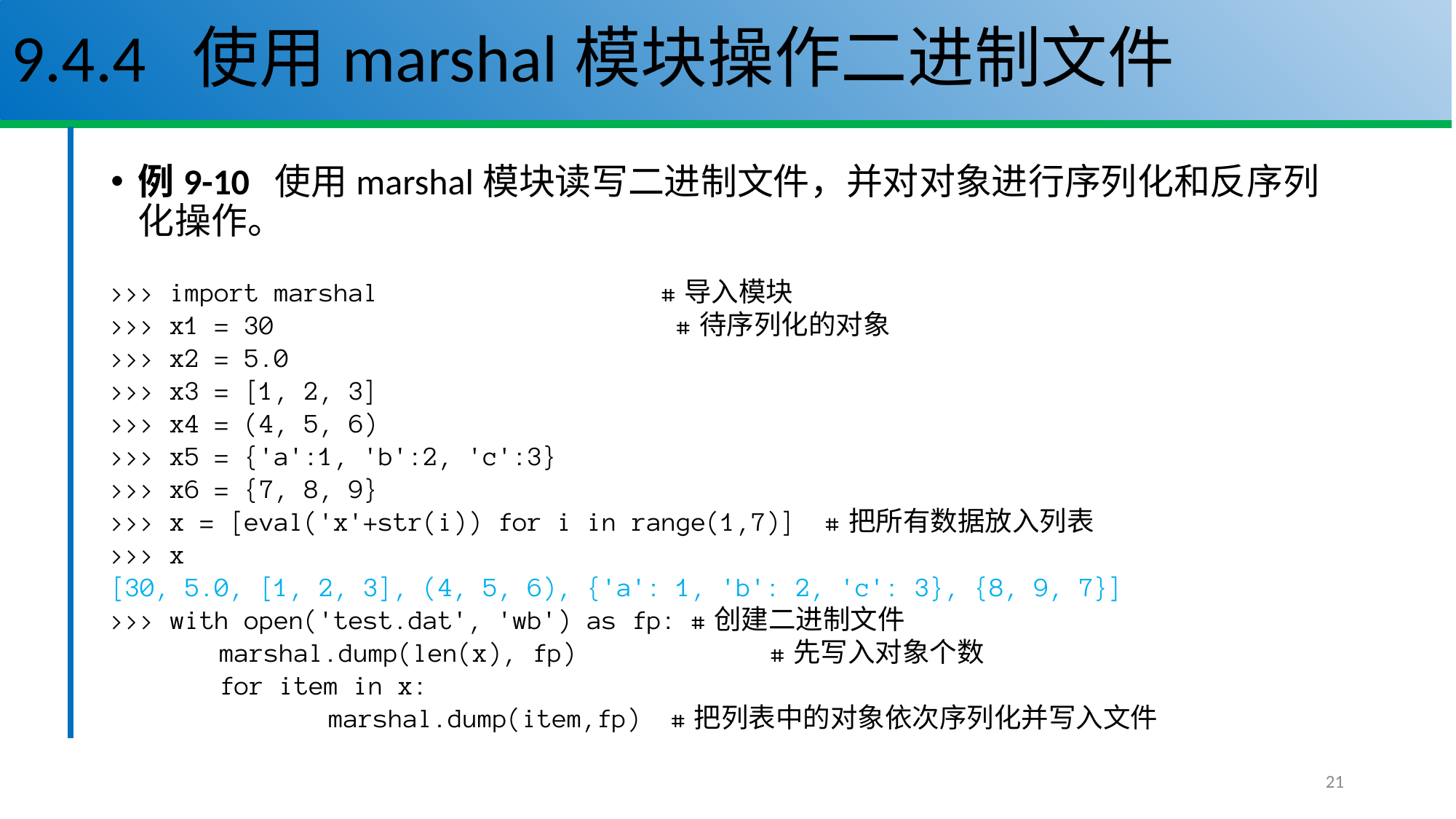

# 9.4.4  使用marshal模块操作二进制文件
例9-10  使用marshal模块读写二进制文件，并对对象进行序列化和反序列化操作。

>>> import marshal                   #导入模块
>>> x1 = 30                           #待序列化的对象
>>> x2 = 5.0
>>> x3 = [1, 2, 3]
>>> x4 = (4, 5, 6)
>>> x5 = {'a':1, 'b':2, 'c':3}
>>> x6 = {7, 8, 9}
>>> x = [eval('x'+str(i)) for i in range(1,7)]  #把所有数据放入列表
>>> x
[30, 5.0, [1, 2, 3], (4, 5, 6), {'a': 1, 'b': 2, 'c': 3}, {8, 9, 7}]
>>> with open('test.dat', 'wb') as fp: #创建二进制文件
	marshal.dump(len(x), fp)             #先写入对象个数
	for item in x:
		marshal.dump(item,fp)  #把列表中的对象依次序列化并写入文件
21